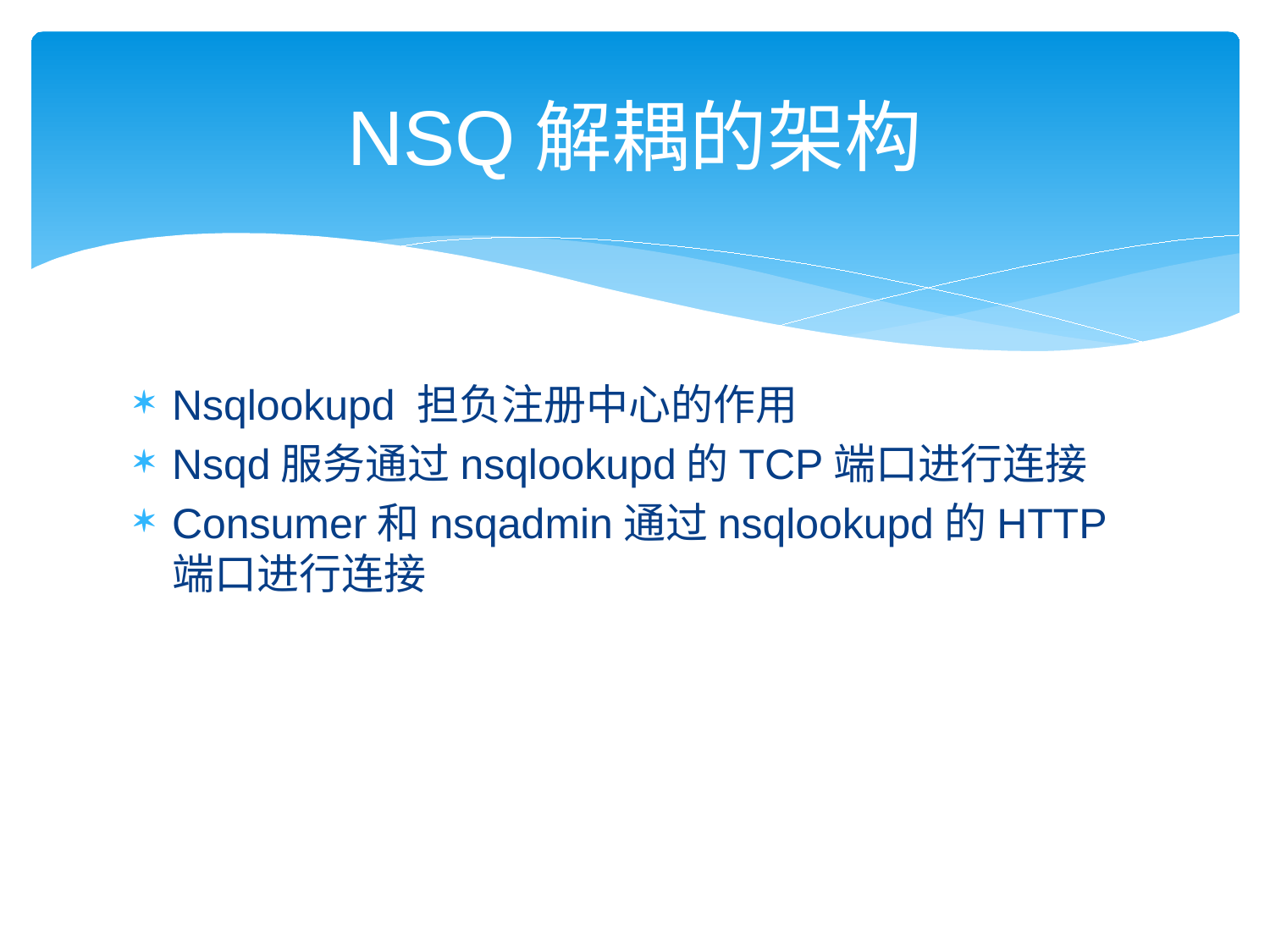

# NSQ解耦的架构
Nsqlookupd 担负注册中心的作用
Nsqd服务通过nsqlookupd的TCP端口进行连接
Consumer和nsqadmin通过nsqlookupd的HTTP端口进行连接